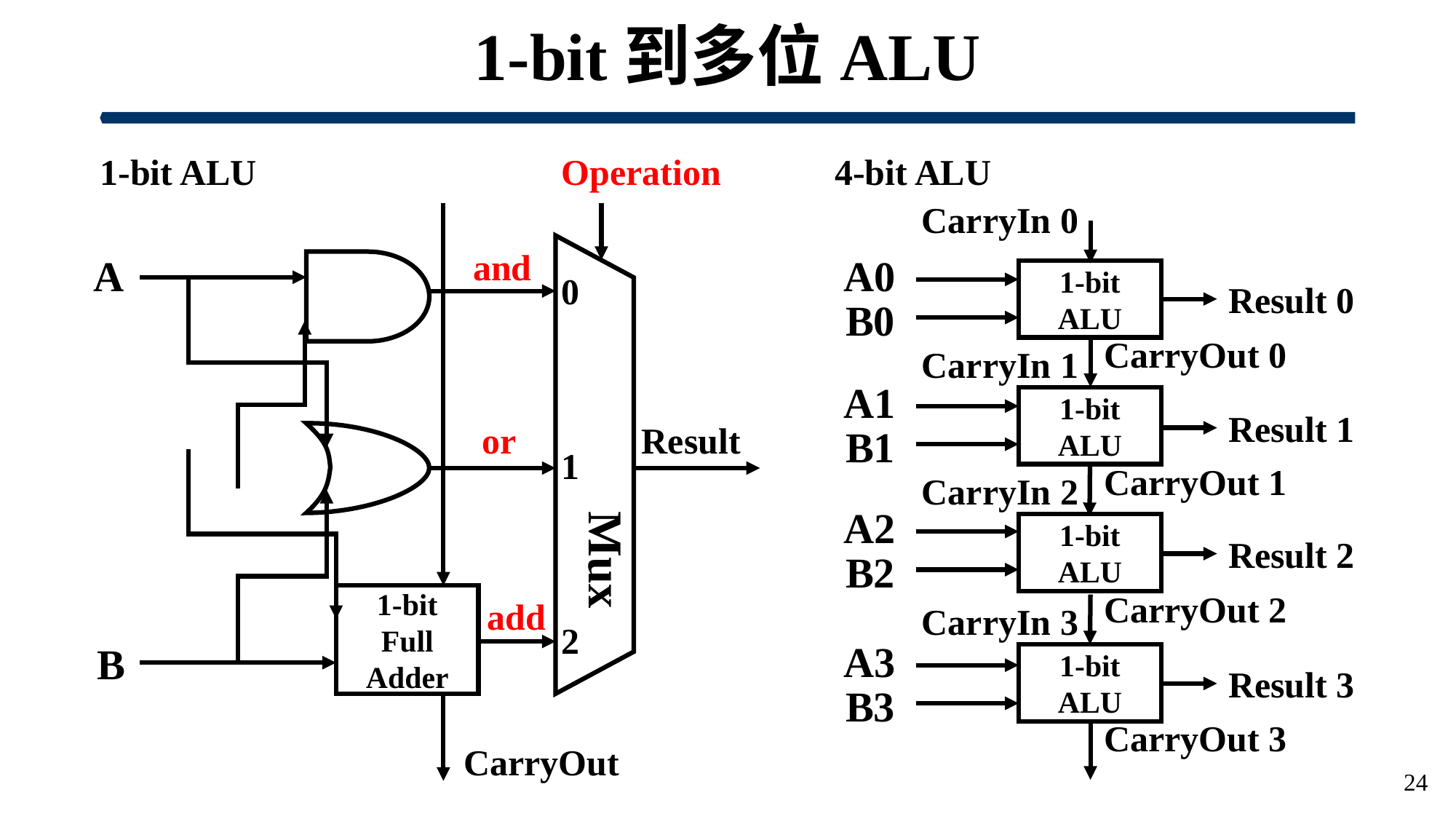

# 1-bit到多位ALU
1-bit ALU
Operation
4-bit ALU
CarryIn 0
0

1

2
Mux
and
A0
A

1-bit
ALU
Result 0
B0
CarryOut 0
CarryIn 1
A1
1-bit
ALU
Result 1
or
Result
B1

CarryOut 1
CarryIn 2
A2
1-bit
ALU
Result 2
B2
1-bit
Full
Adder
CarryOut 2
add
CarryIn 3
A3
B
1-bit
ALU
Result 3
B3
CarryOut 3
CarryOut
24